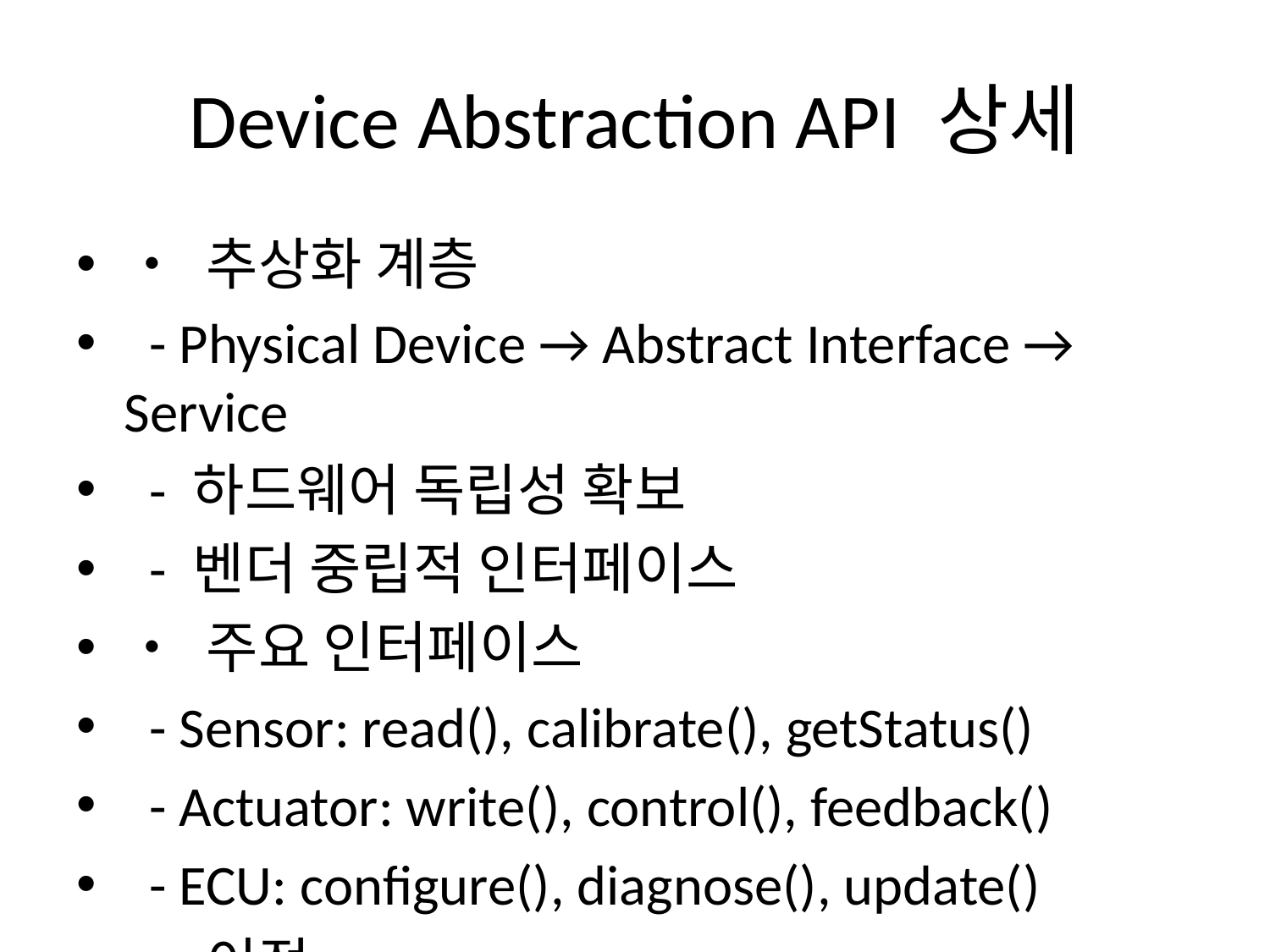

# Device Abstraction API 상세
• 추상화 계층
  - Physical Device → Abstract Interface → Service
  - 하드웨어 독립성 확보
  - 벤더 중립적 인터페이스
• 주요 인터페이스
  - Sensor: read(), calibrate(), getStatus()
  - Actuator: write(), control(), feedback()
  - ECU: configure(), diagnose(), update()
• 이점
  - 부품 교체 용이
  - 멀티 벤더 지원
  - 신속한 프로토타이핑